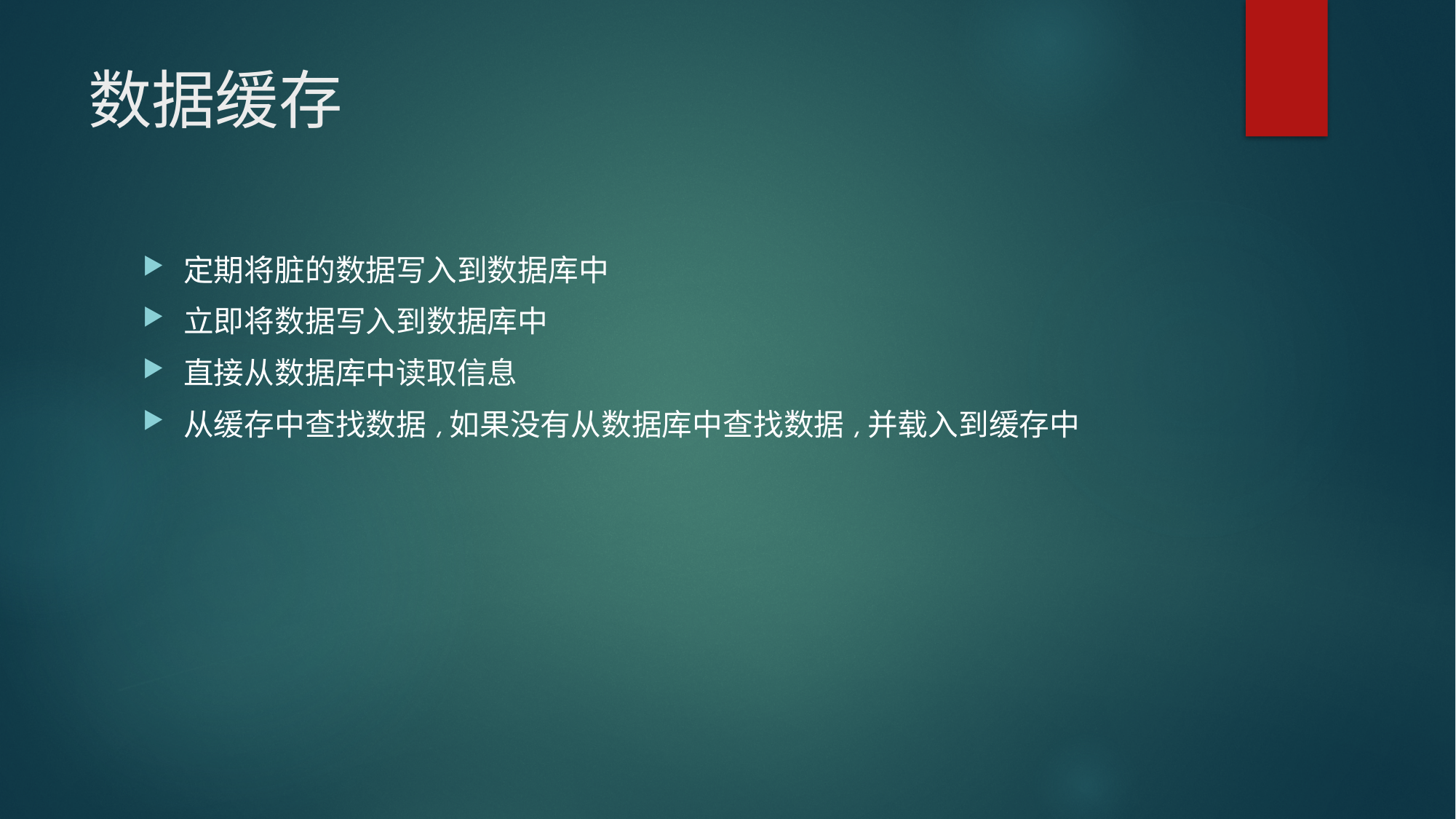

# 数据缓存
定期将脏的数据写入到数据库中
立即将数据写入到数据库中
直接从数据库中读取信息
从缓存中查找数据,如果没有从数据库中查找数据,并载入到缓存中